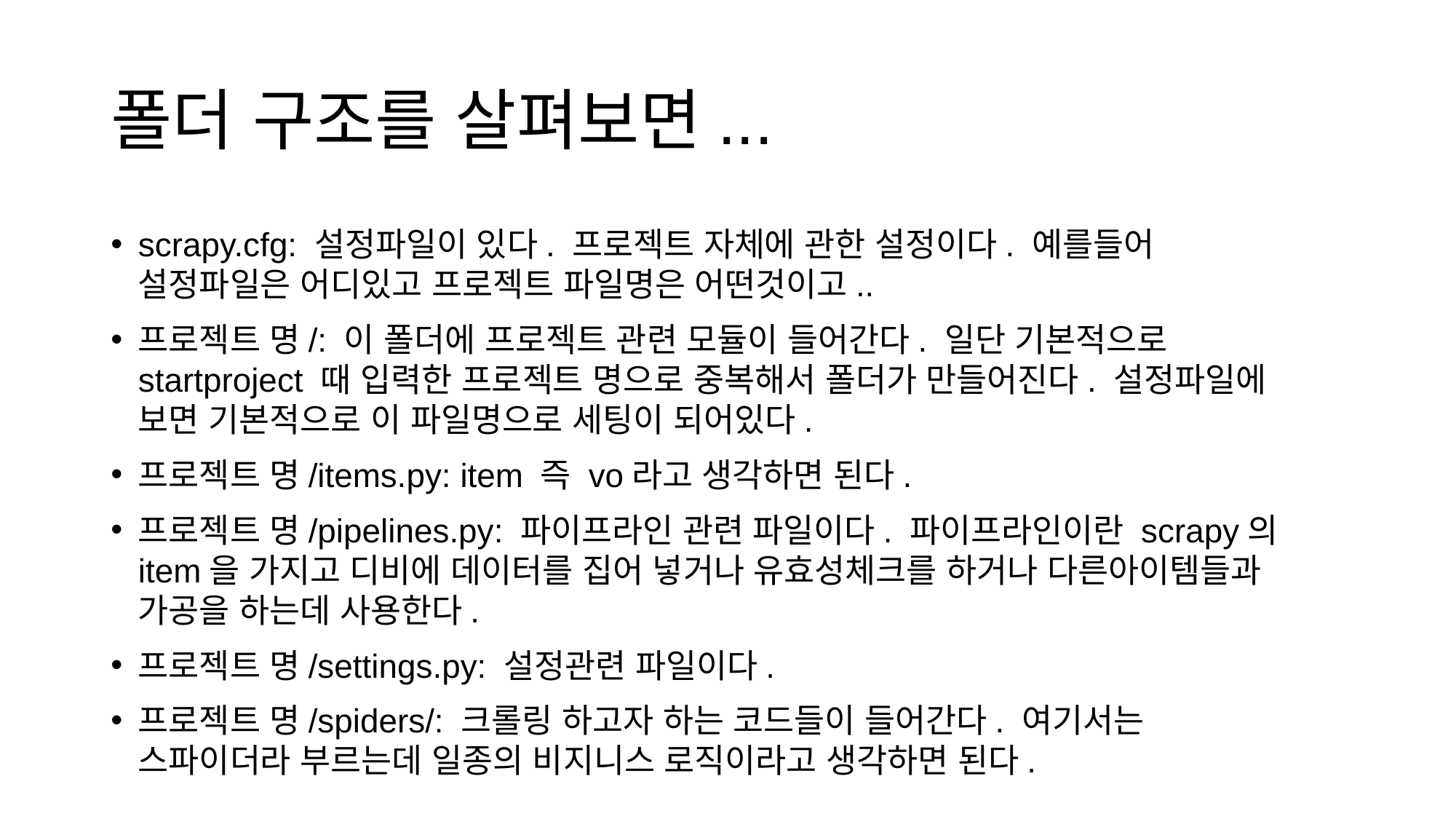

# 폴더 구조를 살펴보면...
scrapy.cfg: 설정파일이 있다. 프로젝트 자체에 관한 설정이다. 예를들어 설정파일은 어디있고 프로젝트 파일명은 어떤것이고..
프로젝트 명/: 이 폴더에 프로젝트 관련 모듈이 들어간다. 일단 기본적으로 startproject 때 입력한 프로젝트 명으로 중복해서 폴더가 만들어진다. 설정파일에 보면 기본적으로 이 파일명으로 세팅이 되어있다.
프로젝트 명/items.py: item 즉 vo라고 생각하면 된다.
프로젝트 명/pipelines.py: 파이프라인 관련 파일이다. 파이프라인이란 scrapy의 item을 가지고 디비에 데이터를 집어 넣거나 유효성체크를 하거나 다른아이템들과 가공을 하는데 사용한다.
프로젝트 명/settings.py: 설정관련 파일이다.
프로젝트 명/spiders/: 크롤링 하고자 하는 코드들이 들어간다. 여기서는 스파이더라 부르는데 일종의 비지니스 로직이라고 생각하면 된다.